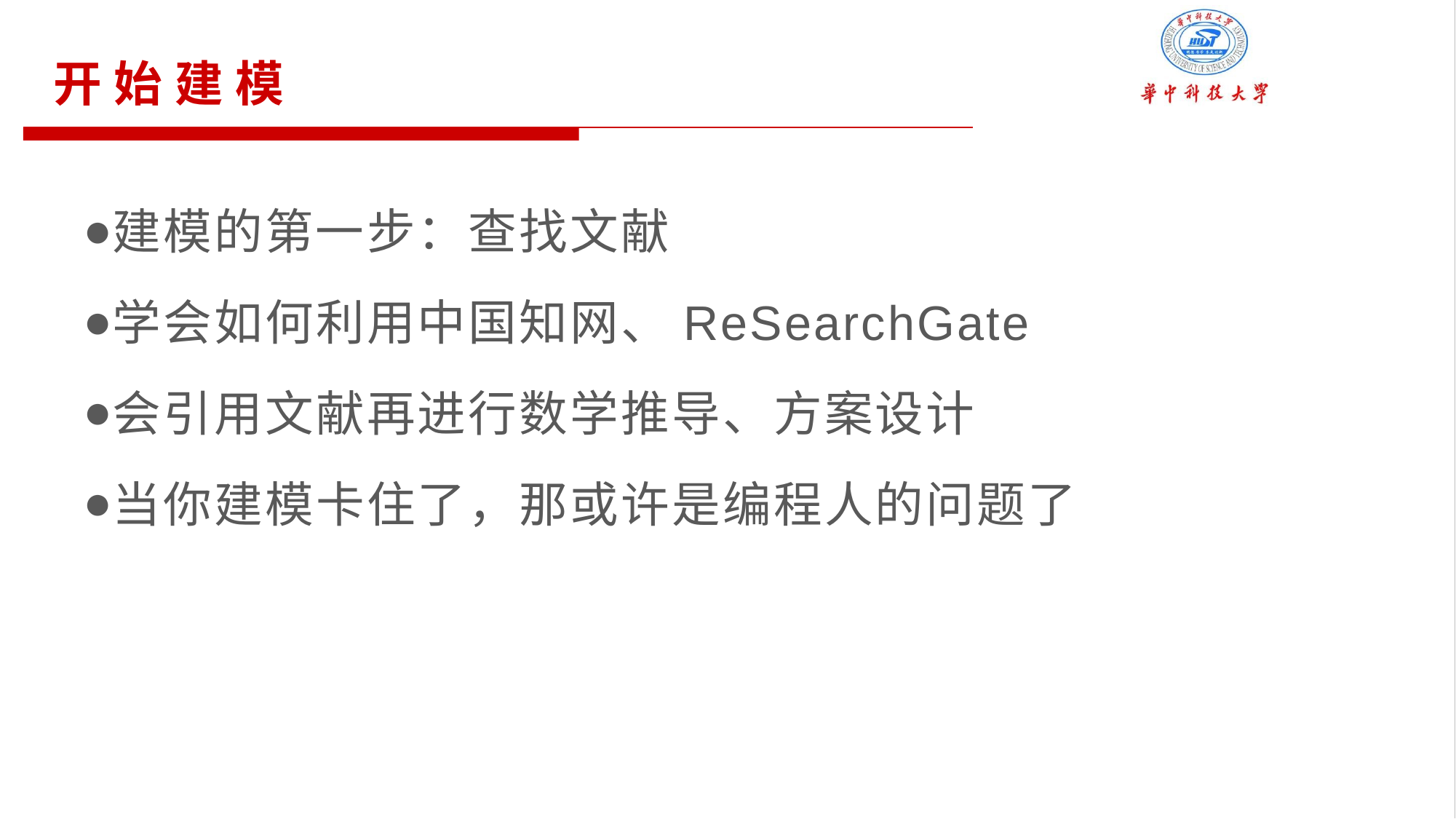

开始建模

建模的第一步：查找文献
学会如何利用中国知网、ReSearchGate
会引用文献再进行数学推导、方案设计
当你建模卡住了，那或许是编程人的问题了